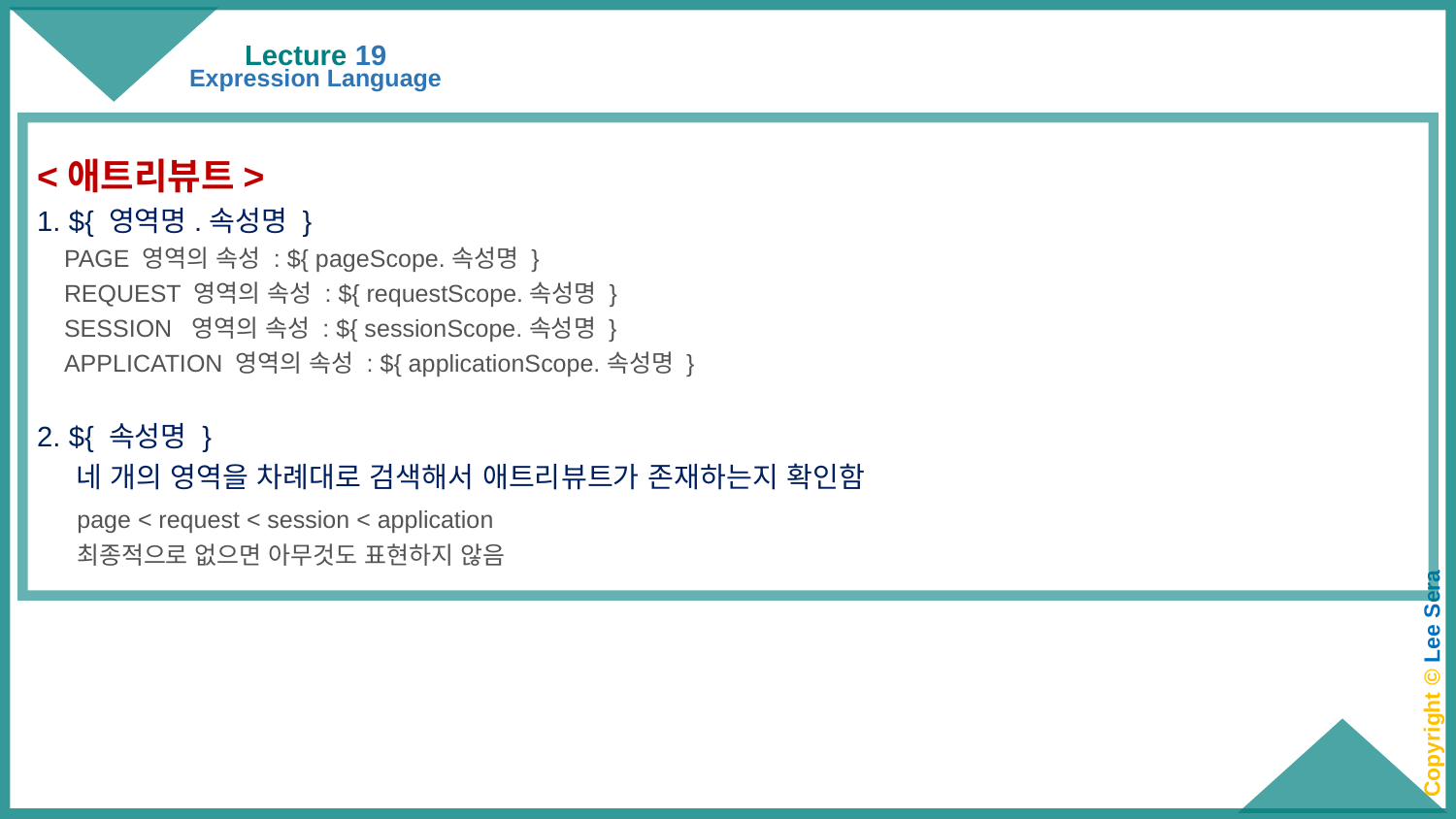

# Lecture 19
Expression Language
<애트리뷰트>
1. ${ 영역명.속성명 }
    PAGE 영역의 속성 : ${ pageScope.속성명 }
    REQUEST 영역의 속성 : ${ requestScope.속성명 }
    SESSION  영역의 속성 : ${ sessionScope.속성명 }
    APPLICATION 영역의 속성 : ${ applicationScope.속성명 }

2. ${ 속성명 }
    네 개의 영역을 차례대로 검색해서 애트리뷰트가 존재하는지 확인함
     page < request < session < application
     최종적으로 없으면 아무것도 표현하지 않음
Copyright © Lee Sera